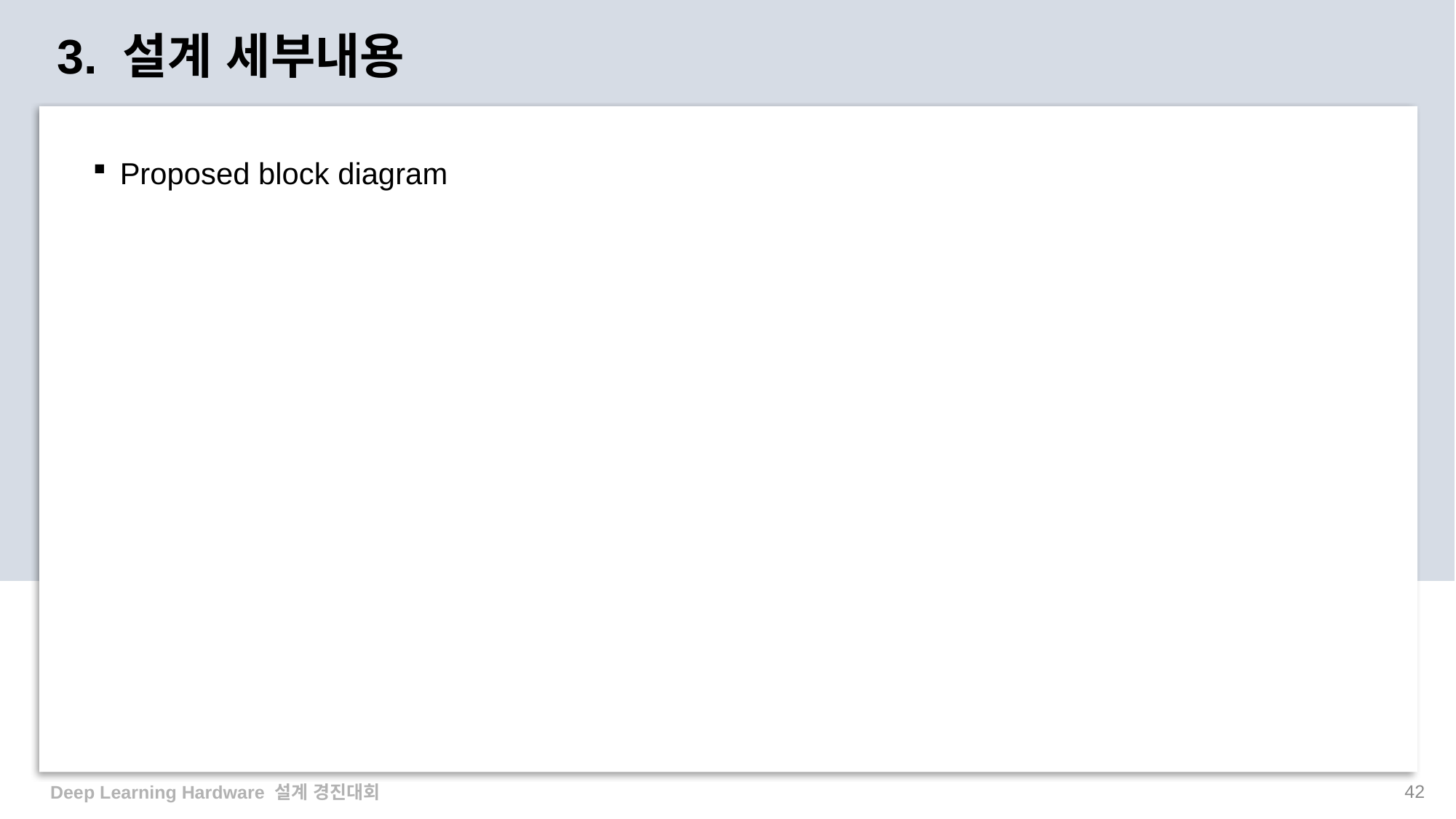

3. 설계 세부내용
Proposed block diagram

42
Deep Learning Hardware 설계 경진대회